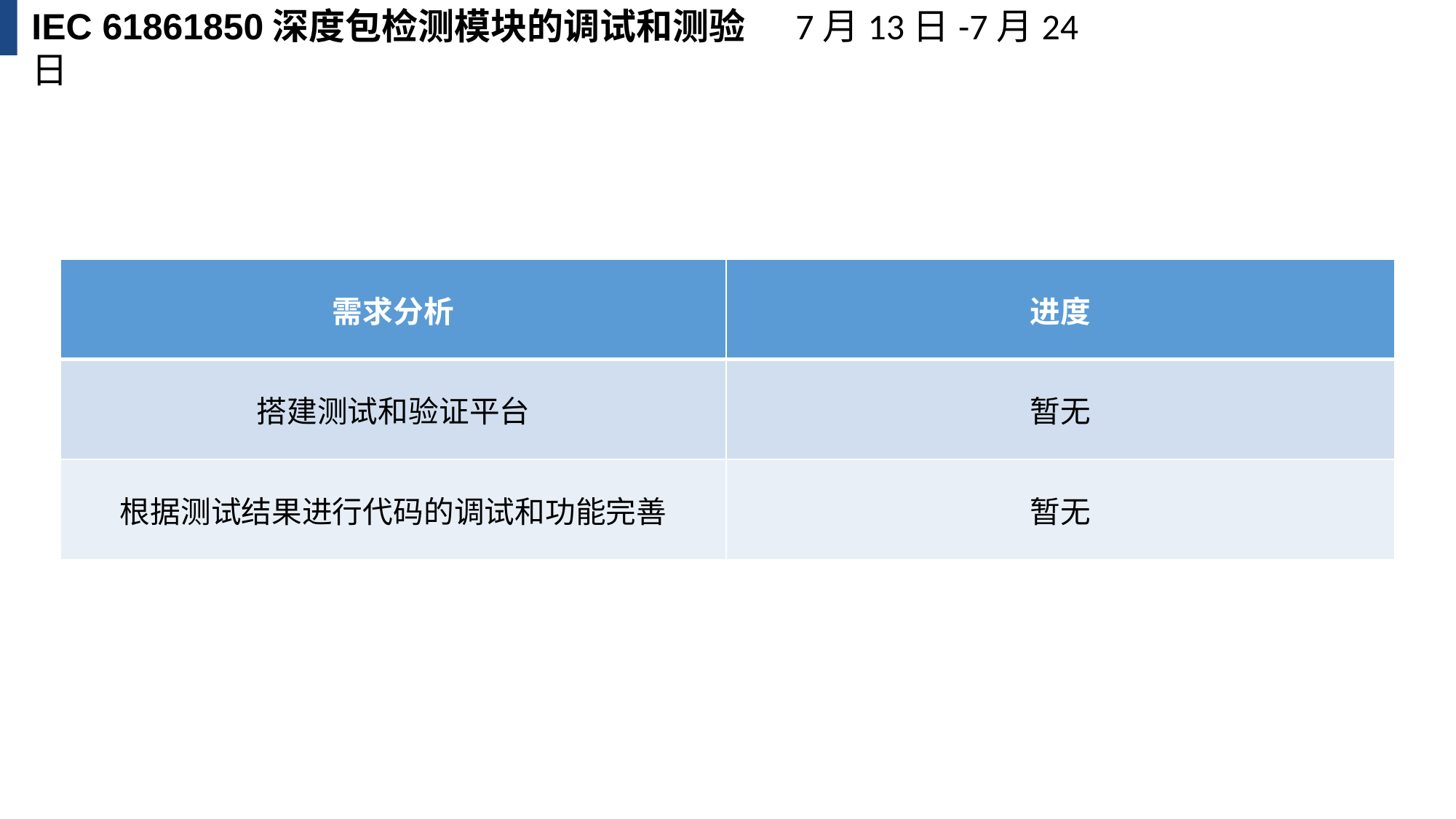

IEC 61861850深度包检测模块的调试和测验 	7月13日-7月24日
| 需求分析 | 进度 |
| --- | --- |
| 搭建测试和验证平台 | 暂无 |
| 根据测试结果进行代码的调试和功能完善 | 暂无 |